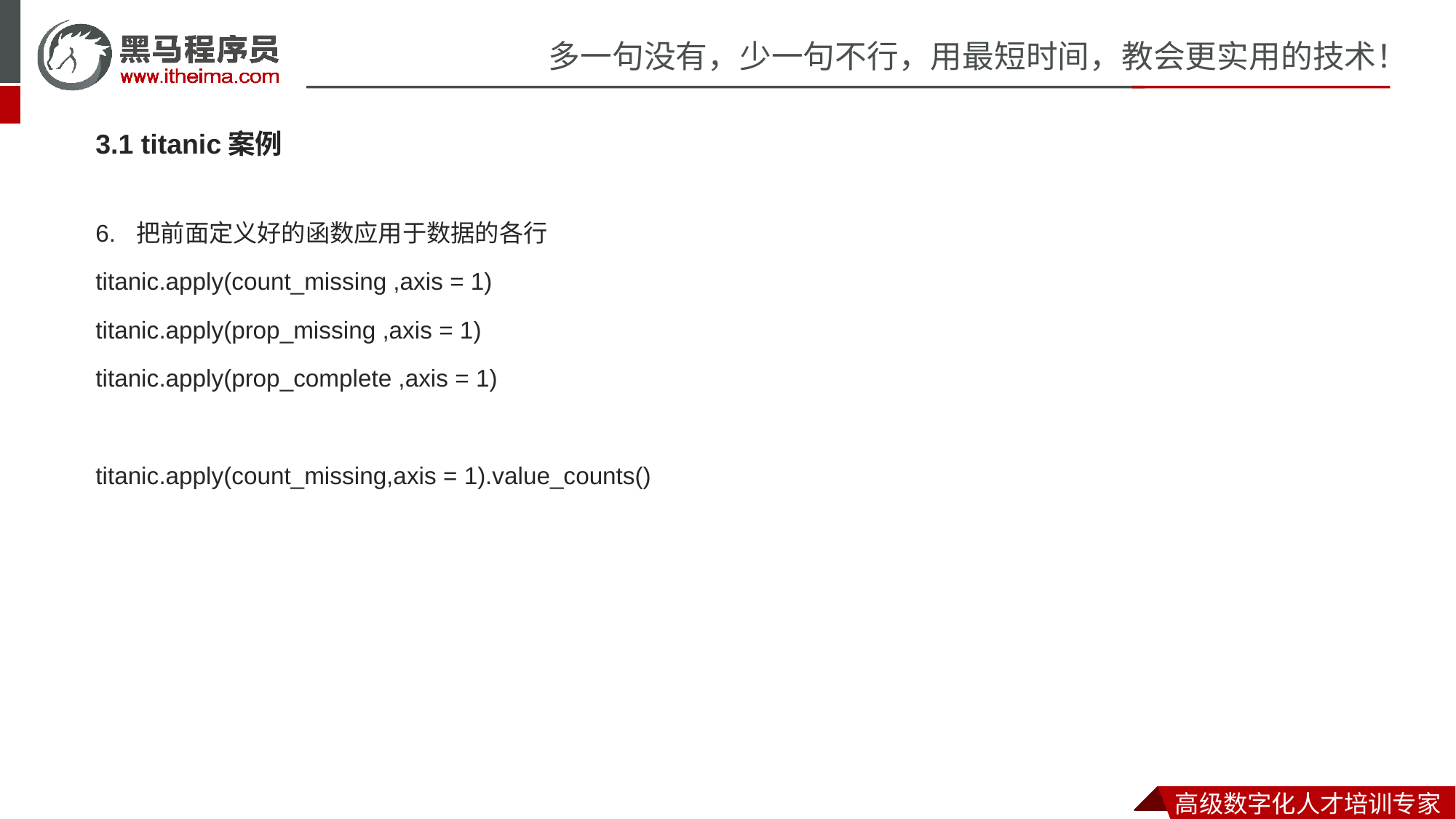

3.1 titanic案例
把前面定义好的函数应用于数据的各行
titanic.apply(count_missing ,axis = 1)
titanic.apply(prop_missing ,axis = 1)
titanic.apply(prop_complete ,axis = 1)

titanic.apply(count_missing,axis = 1).value_counts()